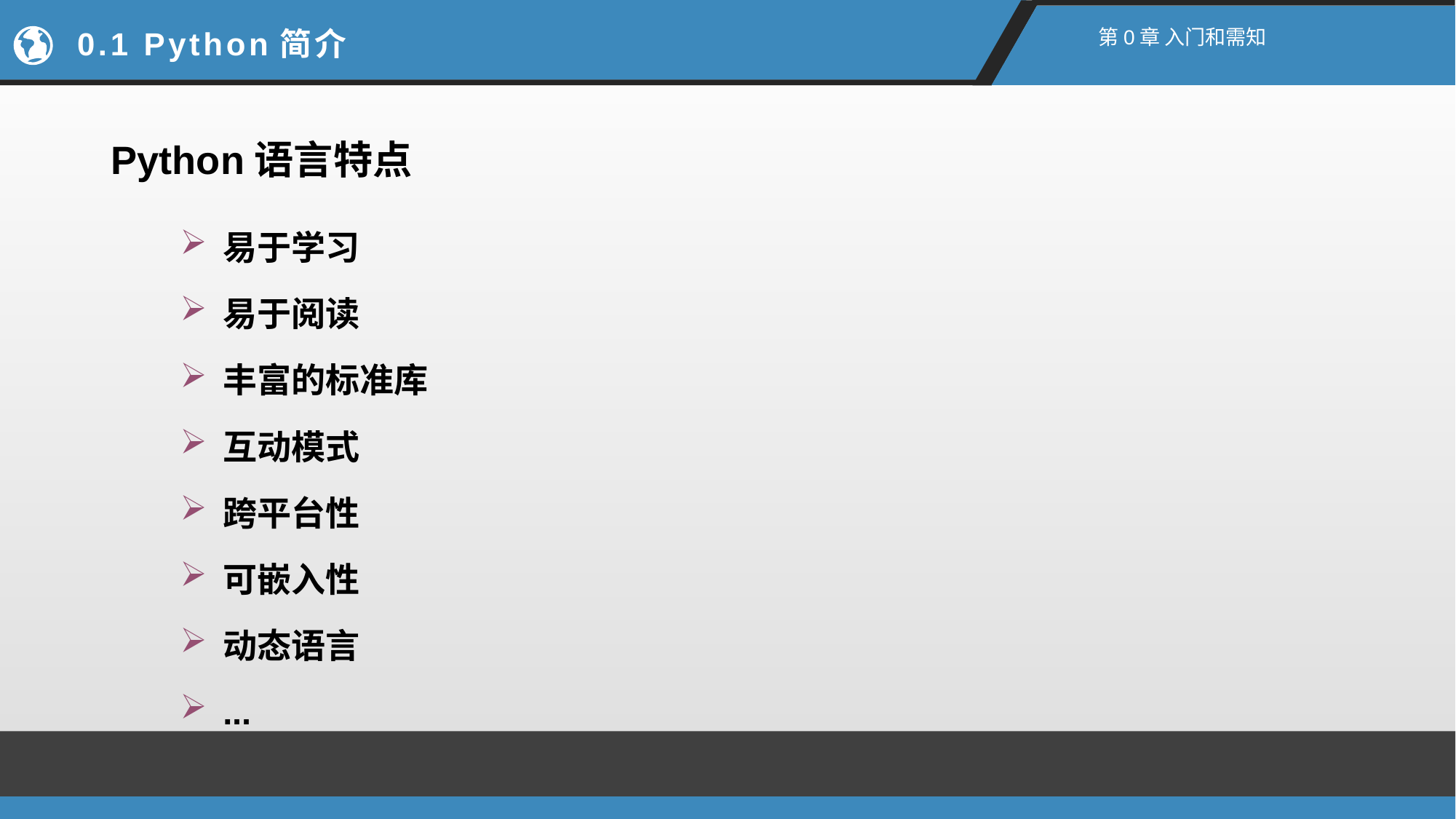

# 0.1 Python简介
第0章 入门和需知
Python语言特点
易于学习
易于阅读
丰富的标准库
互动模式
跨平台性
可嵌入性
动态语言
...